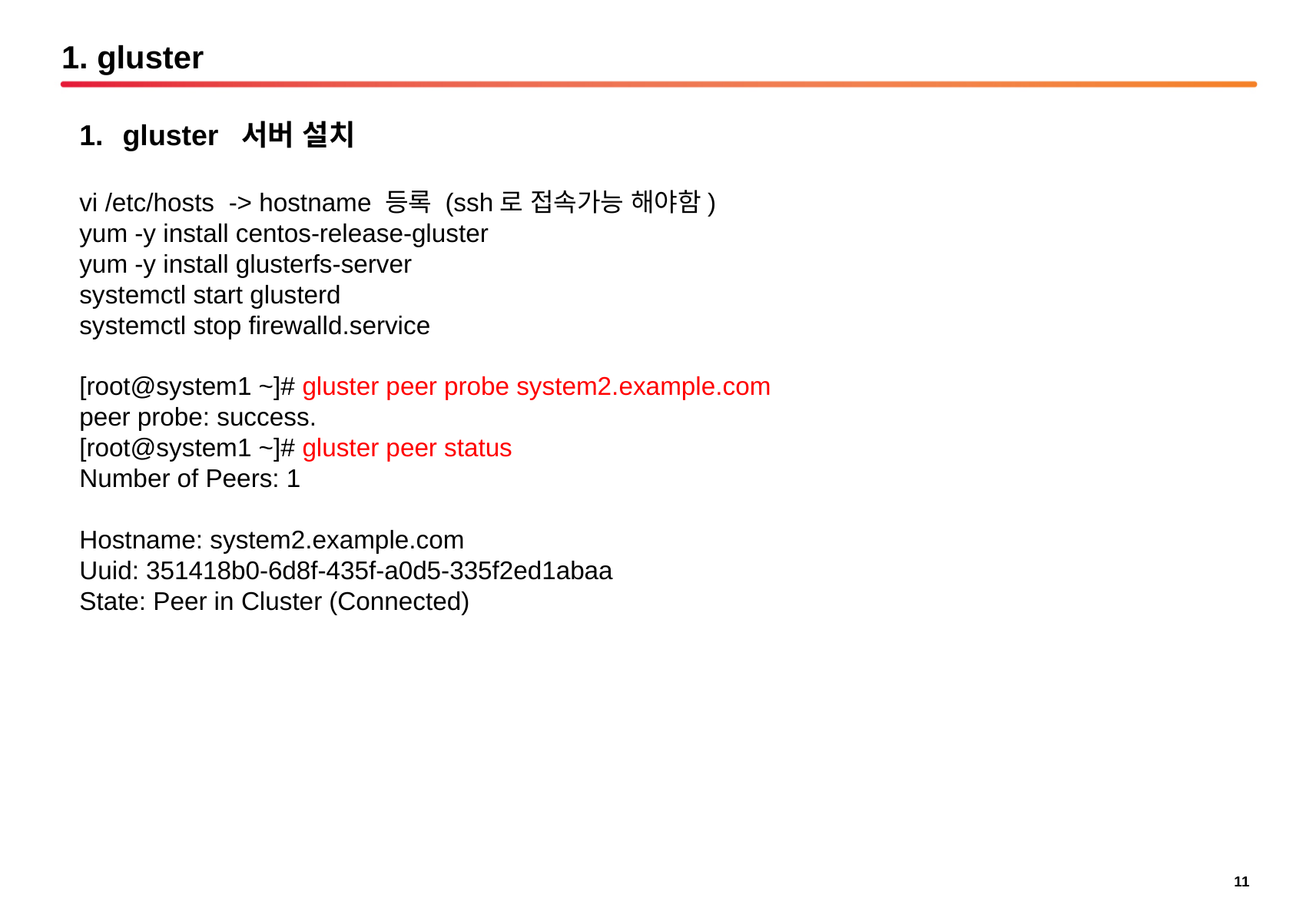

# 1. gluster
gluster  서버 설치

vi /etc/hosts  -> hostname 등록 (ssh로 접속가능 해야함)
yum -y install centos-release-gluster
yum -y install glusterfs-server
systemctl start glusterd
systemctl stop firewalld.service
[root@system1 ~]# gluster peer probe system2.example.com
peer probe: success.
[root@system1 ~]# gluster peer status
Number of Peers: 1

Hostname: system2.example.com
Uuid: 351418b0-6d8f-435f-a0d5-335f2ed1abaa
State: Peer in Cluster (Connected)